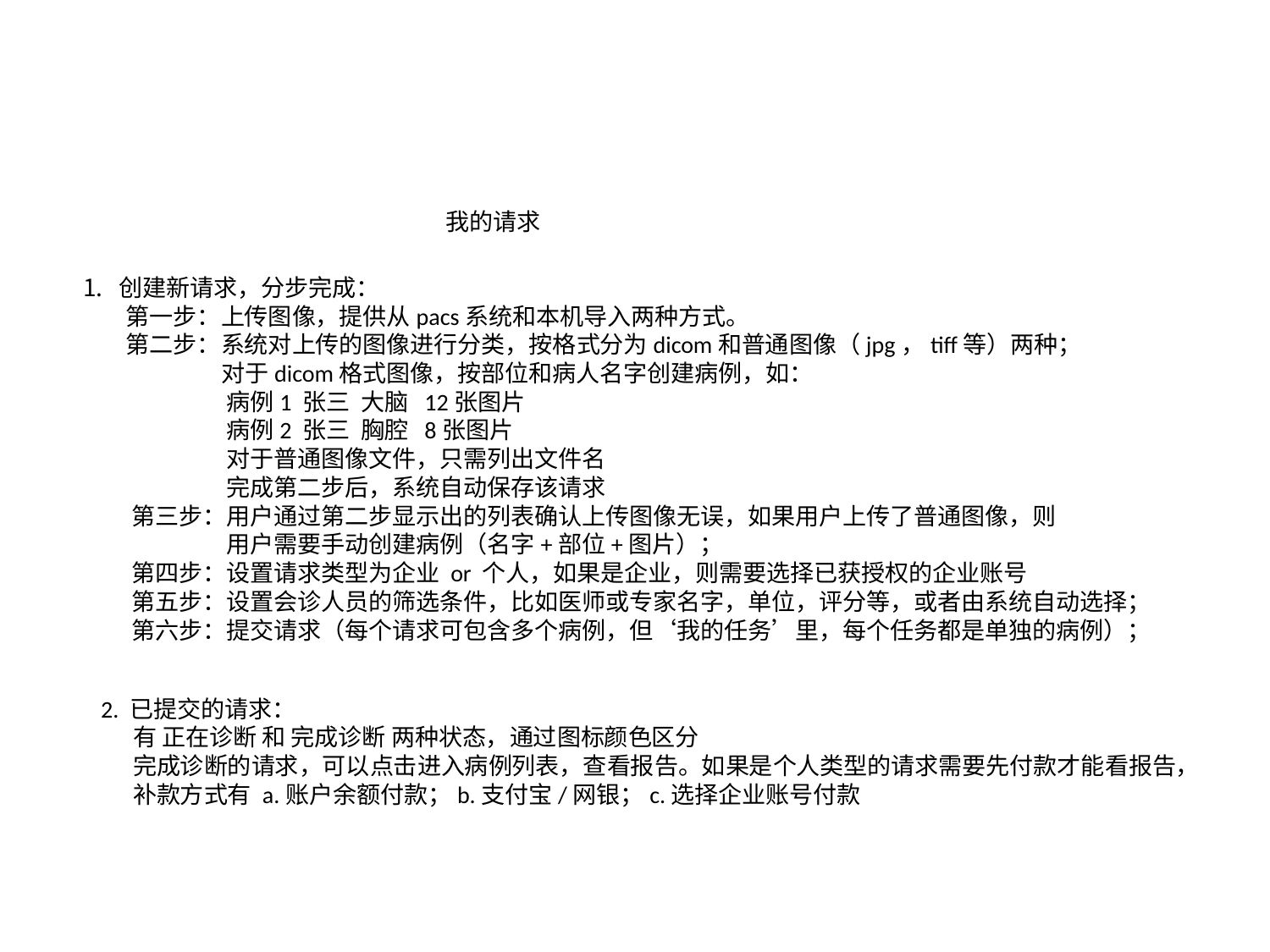

我的请求
创建新请求，分步完成：
       第一步：上传图像，提供从pacs系统和本机导入两种方式。
       第二步：系统对上传的图像进行分类，按格式分为dicom和普通图像（jpg，tiff等）两种；
                         对于dicom格式图像，按部位和病人名字创建病例，如：
                          病例1 张三  大脑  12张图片
                          病例2 张三  胸腔  8张图片
                          对于普通图像文件，只需列出文件名
                          完成第二步后，系统自动保存该请求
        第三步：用户通过第二步显示出的列表确认上传图像无误，如果用户上传了普通图像，则
                          用户需要手动创建病例（名字+部位+图片）；
        第四步：设置请求类型为企业 or 个人，如果是企业，则需要选择已获授权的企业账号
        第五步：设置会诊人员的筛选条件，比如医师或专家名字，单位，评分等，或者由系统自动选择；
        第六步：提交请求（每个请求可包含多个病例，但‘我的任务’里，每个任务都是单独的病例）；
2. 已提交的请求：
     有 正在诊断 和 完成诊断 两种状态，通过图标颜色区分
     完成诊断的请求，可以点击进入病例列表，查看报告。如果是个人类型的请求需要先付款才能看报告，
     补款方式有 a.账户余额付款；b.支付宝/网银；c.选择企业账号付款